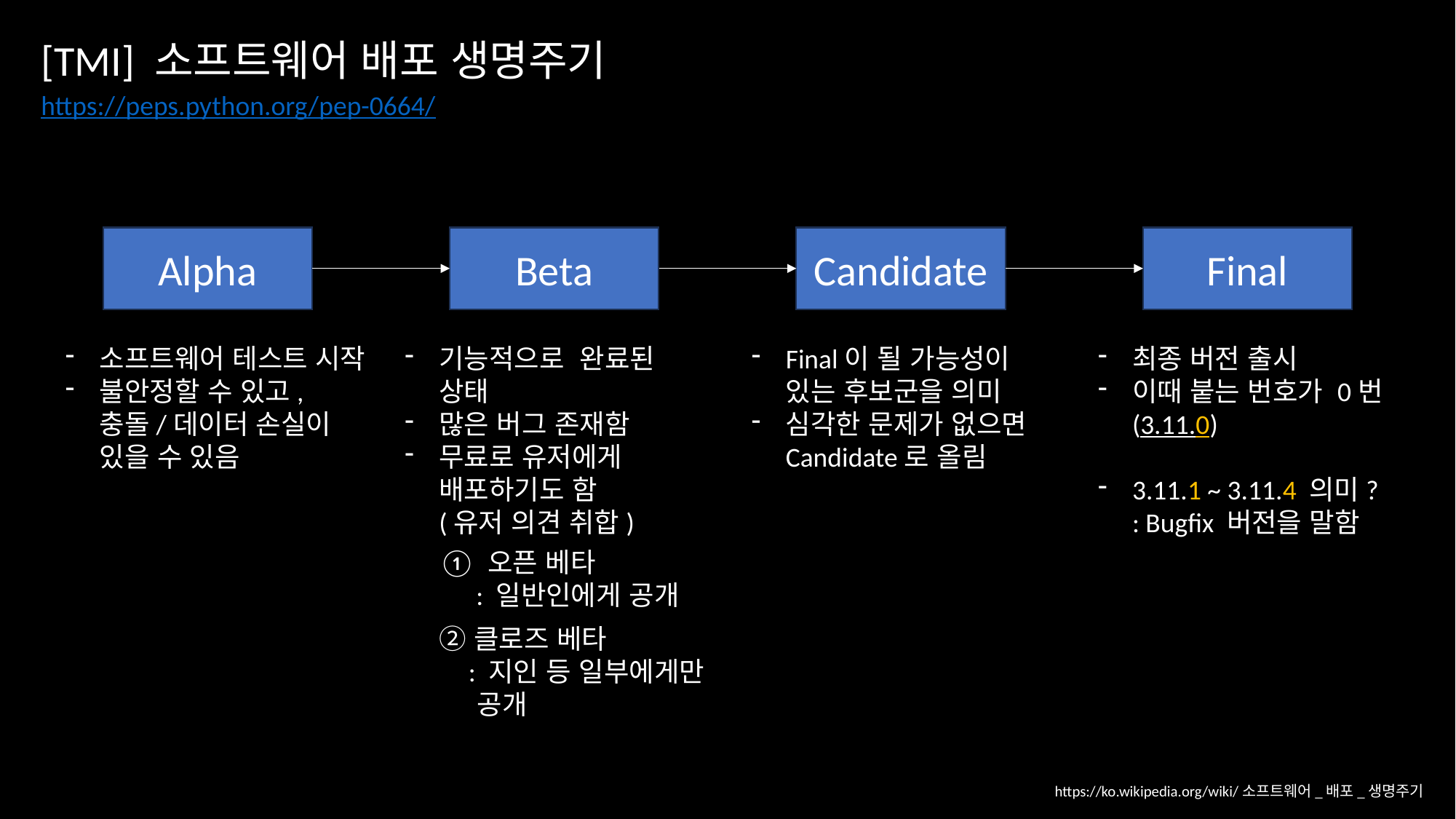

[TMI] 소프트웨어 배포 생명주기
https://peps.python.org/pep-0664/
Alpha
Beta
Candidate
Final
소프트웨어 테스트 시작
불안정할 수 있고,
충돌/데이터 손실이
있을 수 있음
기능적으로  완료된
상태
많은 버그 존재함
무료로 유저에게
배포하기도 함
(유저 의견 취합)
① 오픈 베타
    : 일반인에게 공개
② 클로즈 베타
   : 지인 등 일부에게만
     공개
Final이 될 가능성이
있는 후보군을 의미
심각한 문제가 없으면
Candidate로 올림
최종 버전 출시
이때 붙는 번호가 0번
(3.11.0)
3.11.1 ~ 3.11.4 의미?
: Bugfix 버전을 말함
https://ko.wikipedia.org/wiki/소프트웨어_배포_생명주기